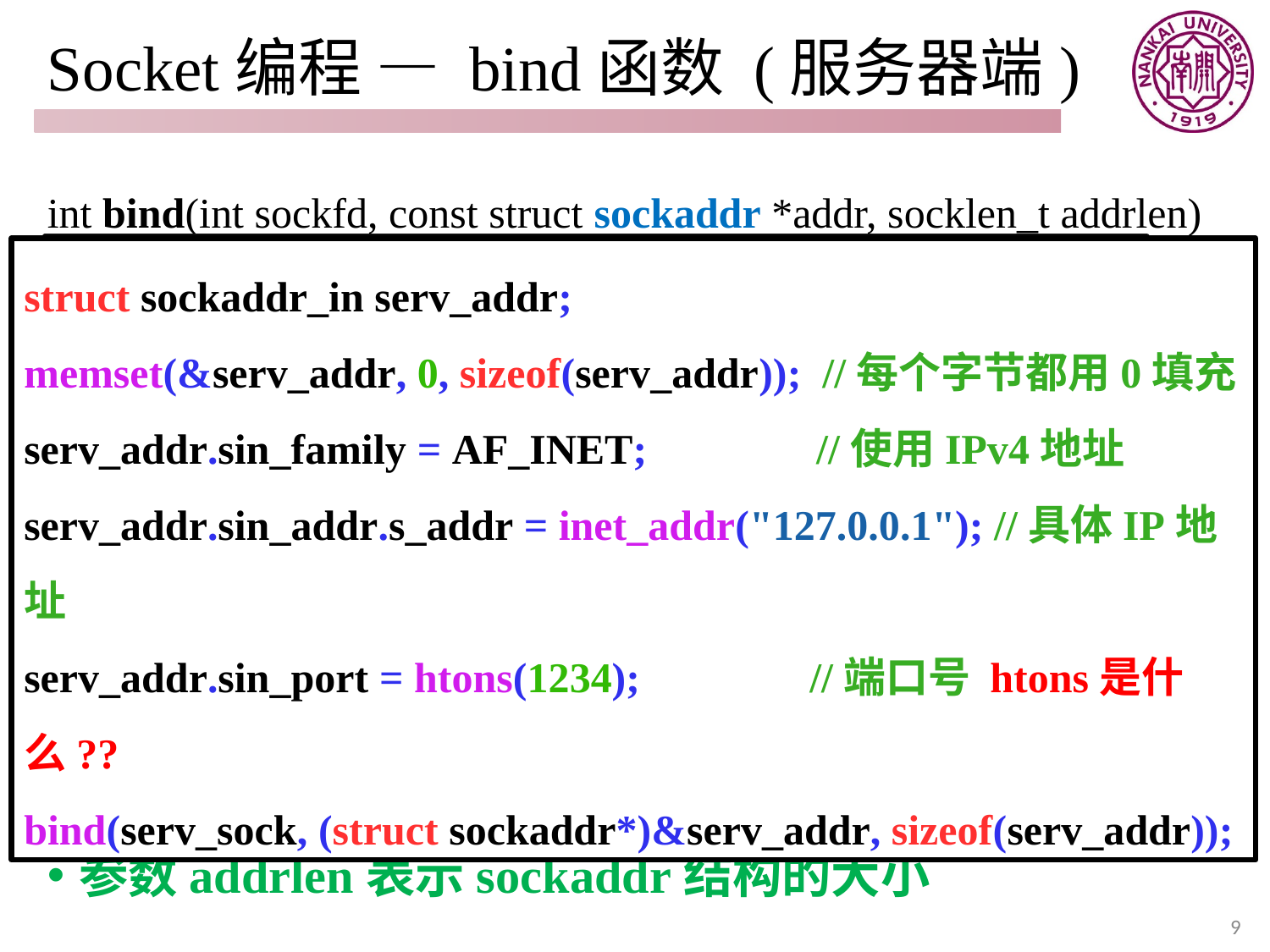

# Socket编程 — bind函数 (服务器端)
int bind(int sockfd, const struct sockaddr *addr, socklen_t addrlen)
用于给socket文件描述符赋予IP地址和端口号
参数sockfd表示socket文件描述符 e.g., serv_sock
参数addr描述了IP地址和端口号
struct sockaddr_in {
    __kernel_sa_family_t  sin_family;  //地址簇, 例如AF_INET
    __be16    sin_port;                           //端口号 (0 ~ 65535)
    struct in_addr  sin_addr;                  //IP地址
    unsigned char    __pad[__SOCK_SIZE__ - sizeof(short int) -
                              sizeof(unsigned short int) - sizeof(struct in_addr)];
}
struct in_addr {__be32  s_addr;}
参数addrlen表示sockaddr结构的大小
struct sockaddr {
unsigned   short   sa_family;    // address family, AF_xxx
char   sa_data[14];                   // 14 bytes of protocol address
};
struct sockaddr_in serv_addr;
memset(&serv_addr, 0, sizeof(serv_addr));  //每个字节都用0填充
serv_addr.sin_family = AF_INET;                //使用IPv4地址
serv_addr.sin_addr.s_addr = inet_addr("127.0.0.1"); //具体IP地址
serv_addr.sin_port = htons(1234);                //端口号 htons是什么??
bind(serv_sock, (struct sockaddr*)&serv_addr, sizeof(serv_addr));
这里的be是什么含义?
9